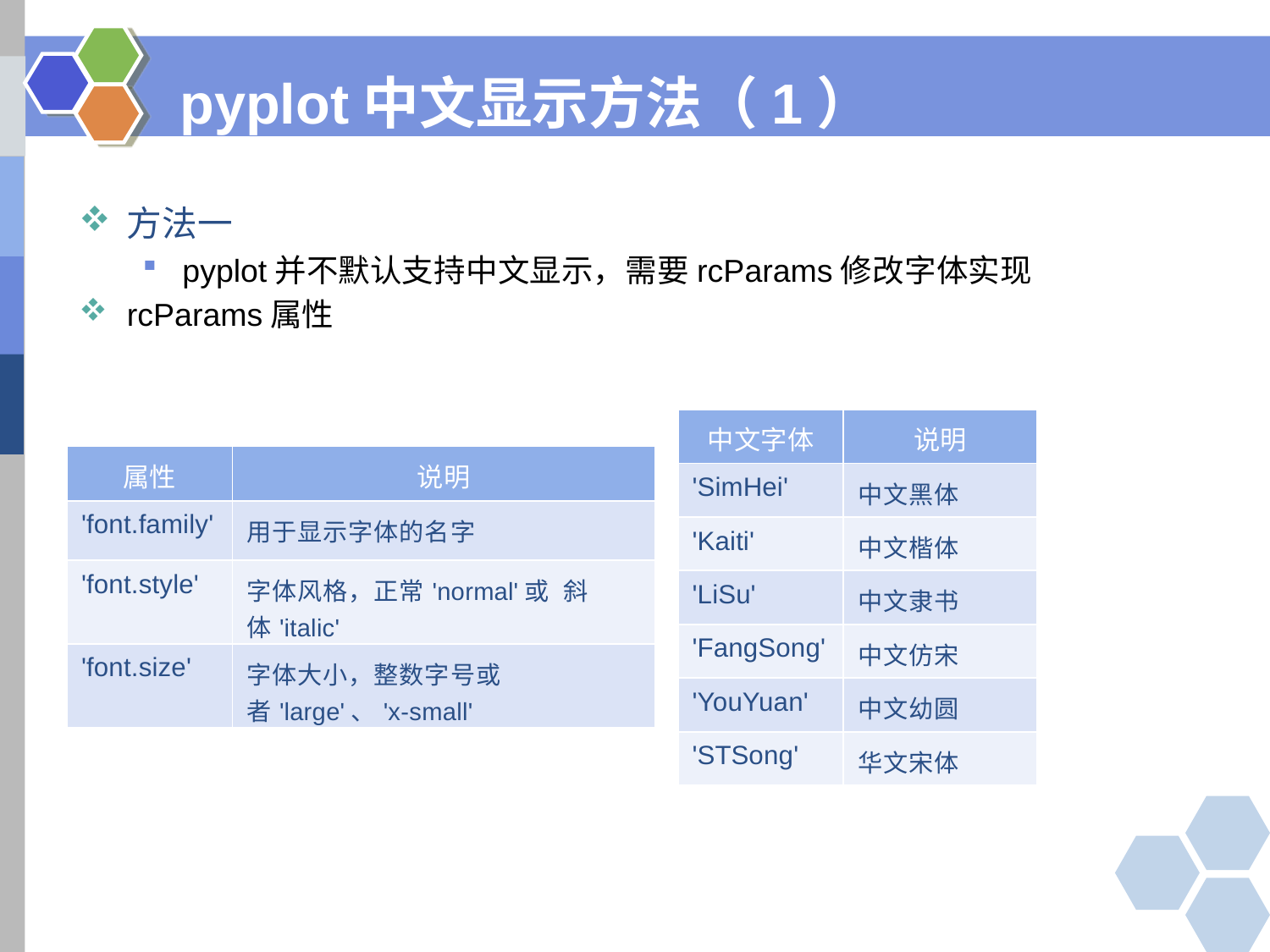

# pyplot中文显示方法（1）
方法一
pyplot并不默认支持中文显示，需要rcParams修改字体实现
rcParams属性
| 中文字体 | 说明 |
| --- | --- |
| 'SimHei' | 中文黑体 |
| 'Kaiti' | 中文楷体 |
| 'LiSu' | 中文隶书 |
| 'FangSong' | 中文仿宋 |
| 'YouYuan' | 中文幼圆 |
| 'STSong' | 华文宋体 |
| 属性 | 说明 |
| --- | --- |
| 'font.family' | 用于显示字体的名字 |
| 'font.style' | 字体风格，正常'normal'或 斜体'italic' |
| 'font.size' | 字体大小，整数字号或者'large'、'x‐small' |